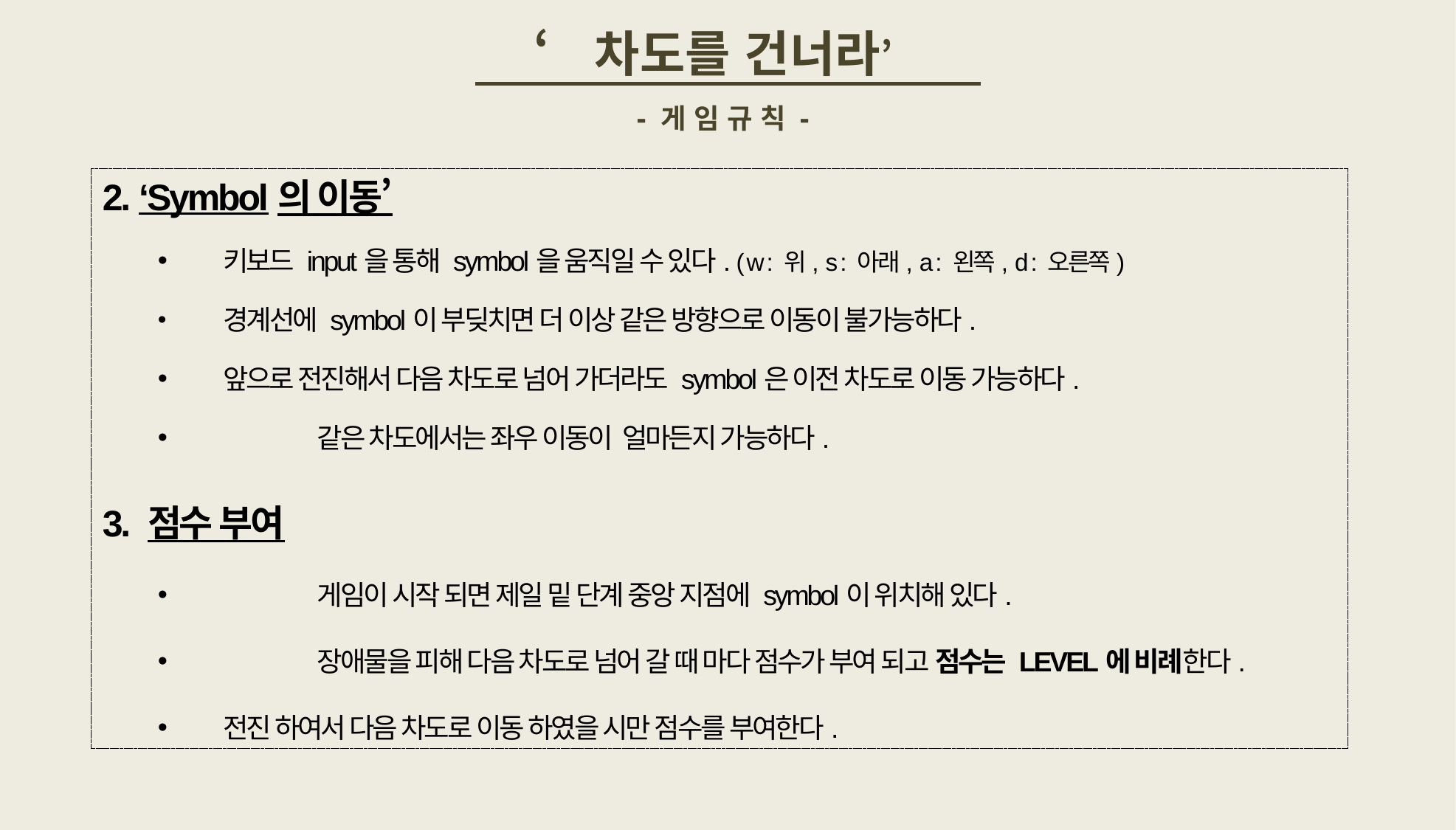

‘차도를 건너라’

- 게 임 규 칙 -
2. ‘Symbol의 이동’

    키보드 input을 통해 symbol을 움직일 수 있다. ( w : 위,  s : 아래,  a : 왼쪽,  d : 오른쪽)

     경계선에 symbol이 부딪치면 더 이상 같은 방향으로 이동이 불가능하다.

    앞으로 전진해서 다음 차도로 넘어 가더라도 symbol은 이전 차도로 이동 가능하다.

	 같은 차도에서는 좌우 이동이  얼마든지 가능하다.

3. 점수 부여

	 게임이 시작 되면 제일 밑 단계 중앙 지점에 symbol이 위치해 있다.

	 장애물을 피해 다음 차도로 넘어 갈 때 마다 점수가 부여 되고 점수는 LEVEL에 비례한다.

    전진 하여서 다음 차도로 이동 하였을 시만 점수를 부여한다.